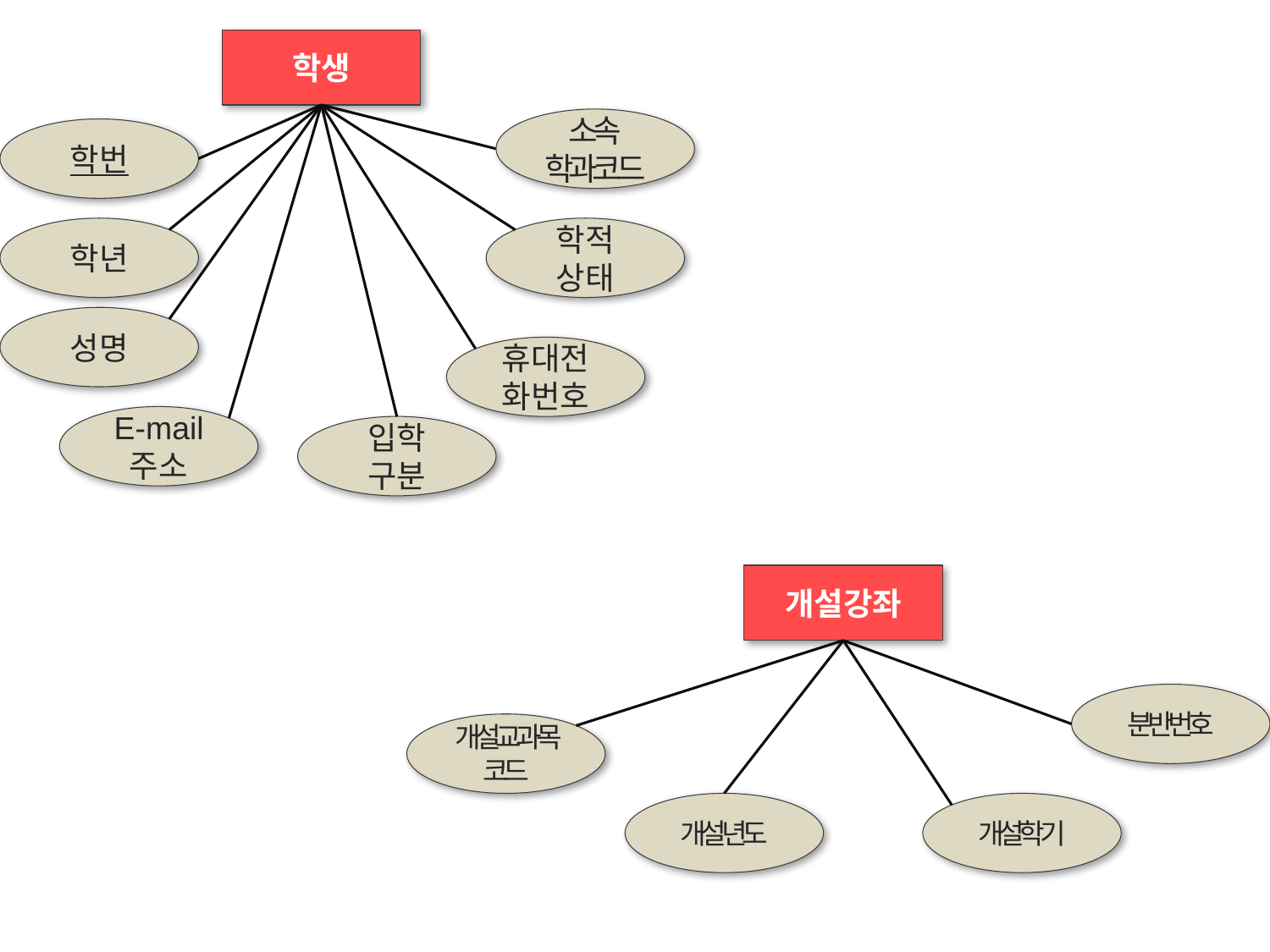

학생
소속
학과코드
학번
학년
학적
상태
성명
휴대전화번호
E-mail 주소
입학
구분
개설강좌
분반번호
개설교과목코드
개설년도
개설학기